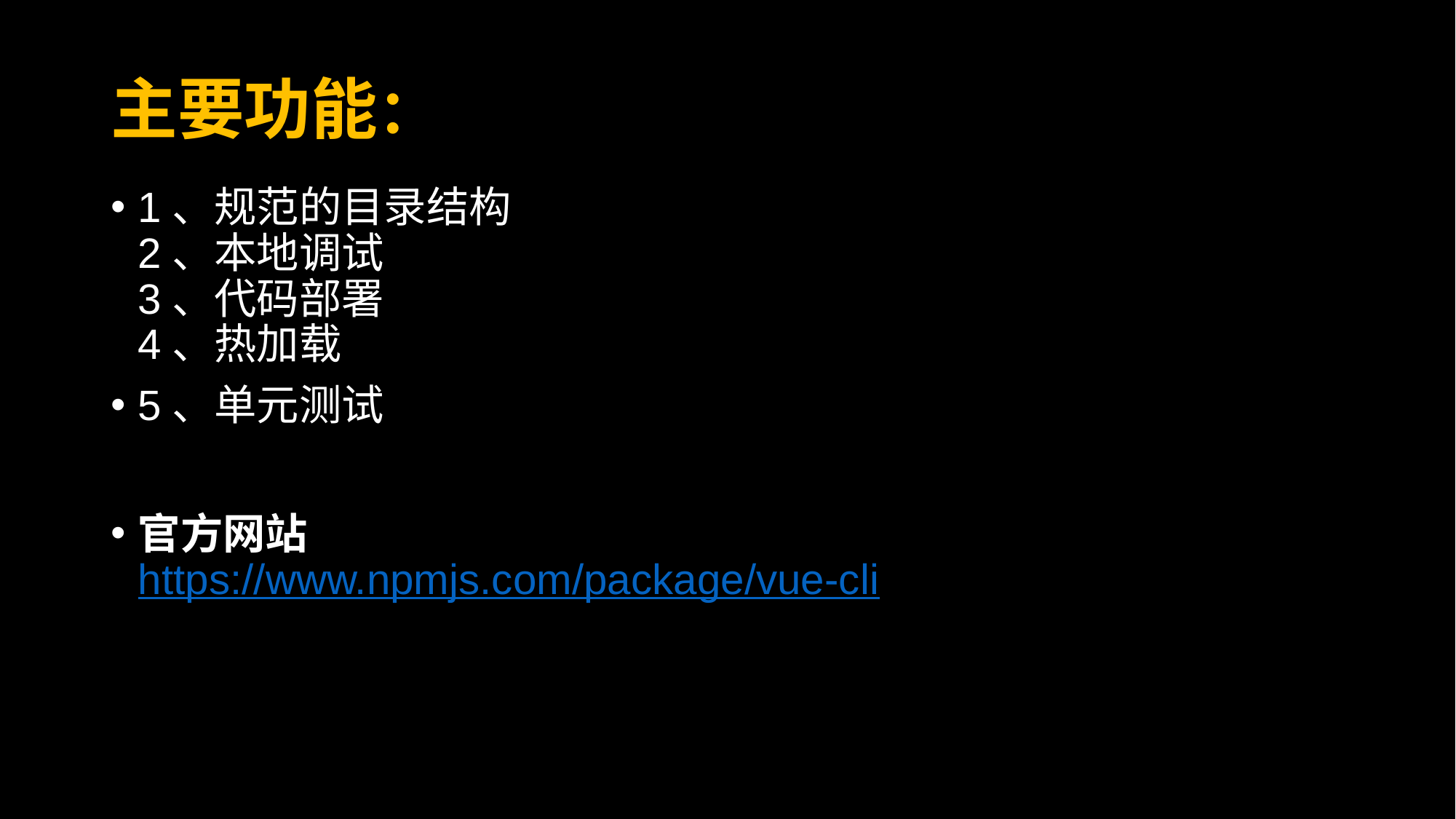

# 主要功能：
1、规范的目录结构
2、本地调试
3、代码部署
4、热加载
5、单元测试

官方网站
https://www.npmjs.com/package/vue-cli